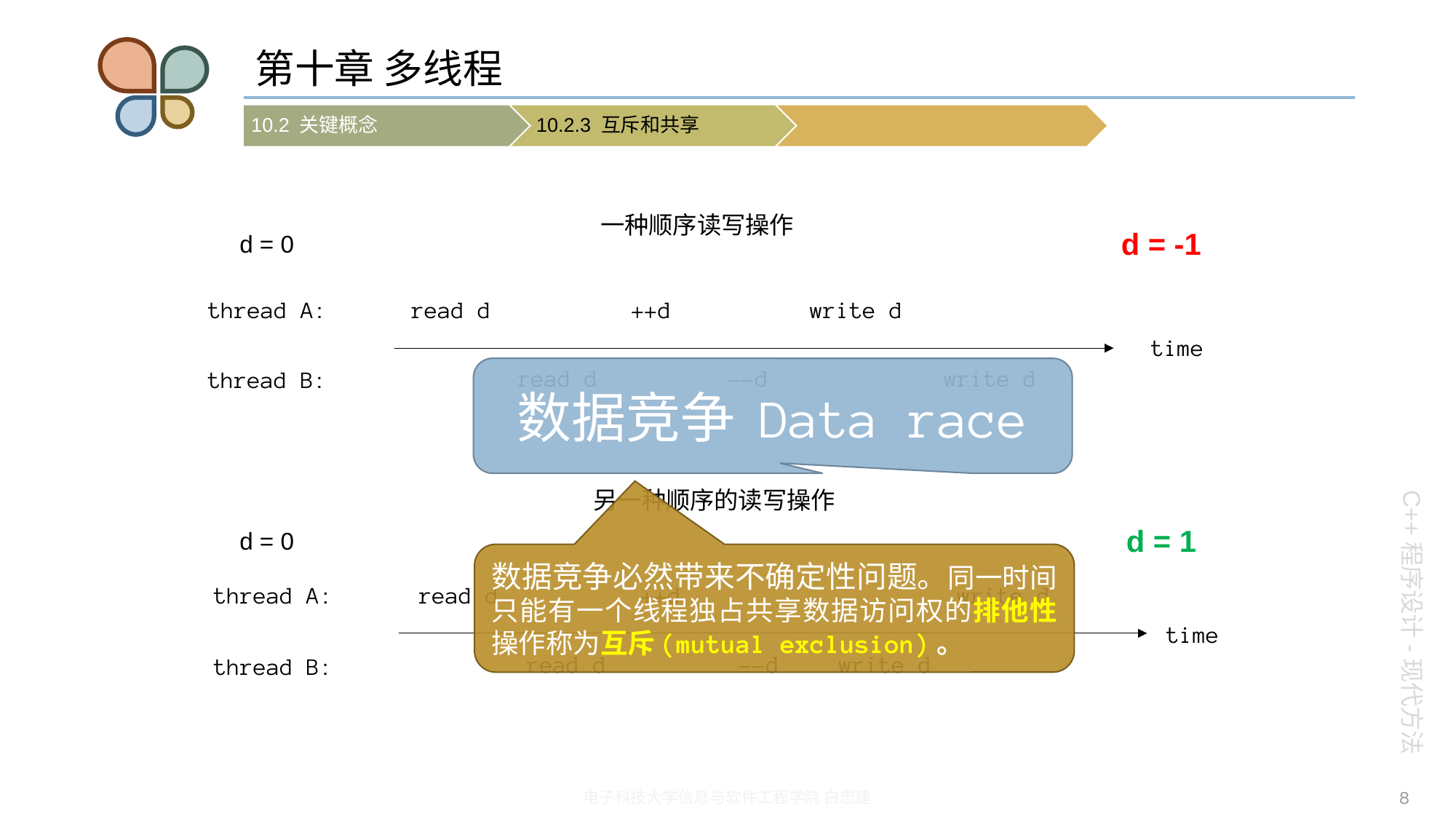

# 第十章 多线程
10.2 关键概念
10.2.3 互斥和共享

一种顺序读写操作
read d
thread A:
++d
write d
time
read d
--d
write d
thread B:
d = 0
d = -1
数据竞争 Data race
另一种顺序的读写操作
read d
thread A:
++d
write d
time
read d
--d
write d
thread B:
d = 0
d = 1
数据竞争必然带来不确定性问题。同一时间只能有一个线程独占共享数据访问权的排他性操作称为互斥(mutual exclusion)。
8